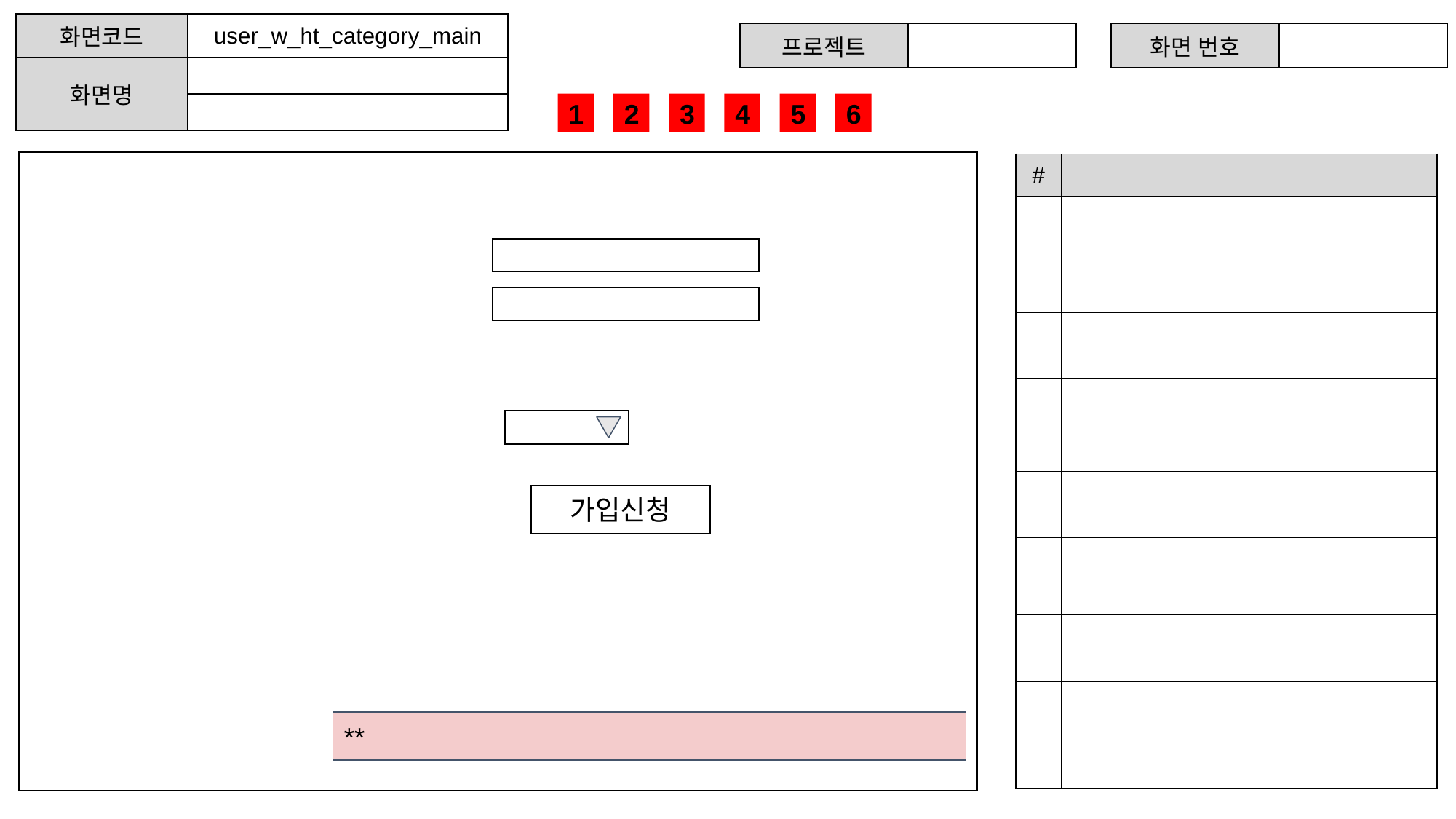

| 화면코드 | user\_w\_ht\_category\_main |
| --- | --- |
| 화면명 |  |
|  |  |
| 프로젝트 |  |
| --- | --- |
| 화면 번호 |  |
| --- | --- |
1
2
3
4
5
6

| # |  |
| --- | --- |
|  |  |
|  |  |
|  |  |
|  |  |
|  |  |
|  |  |
|  |  |

가입신청

**